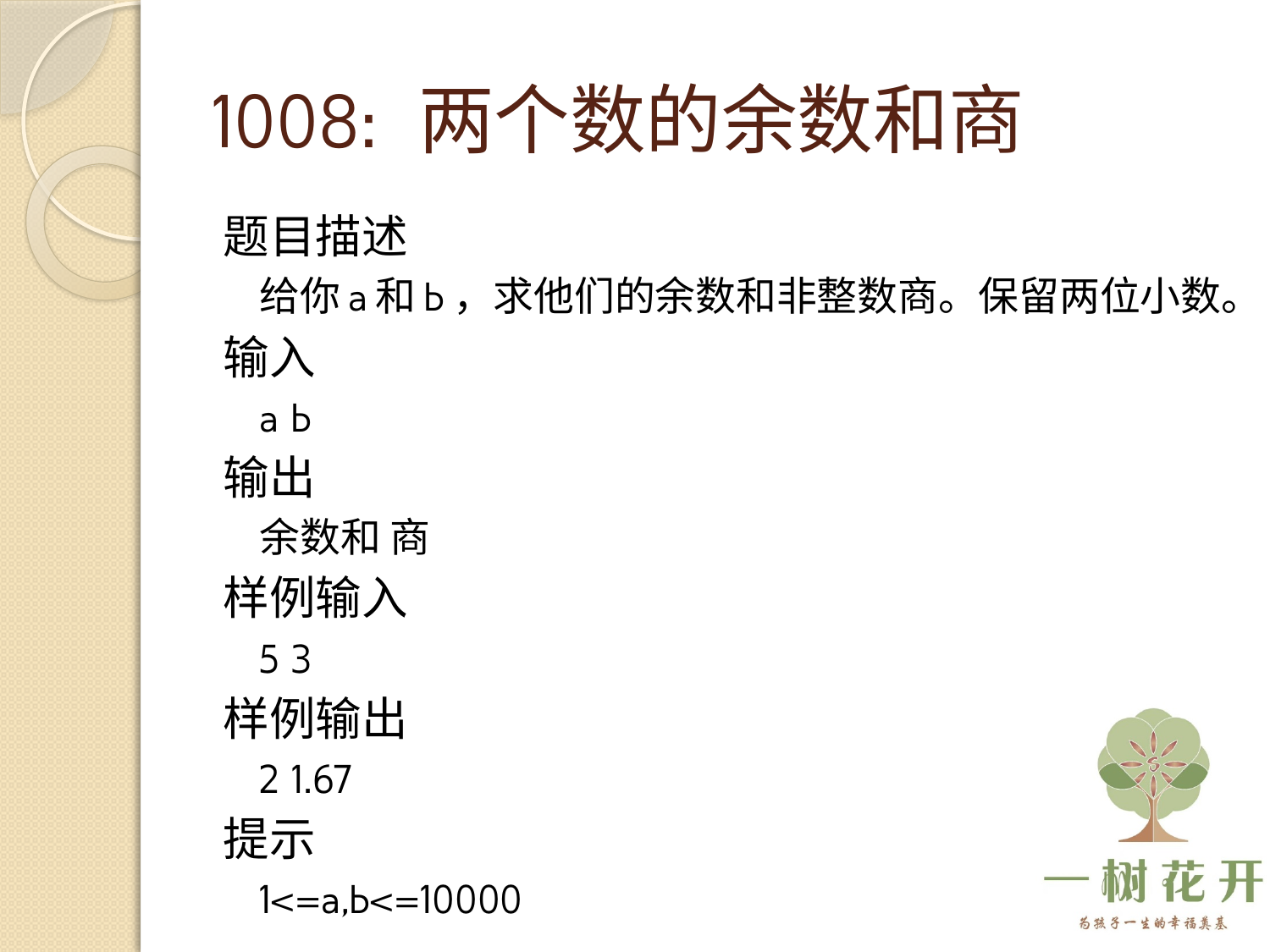

# 1008: 两个数的余数和商
题目描述
给你a和b，求他们的余数和非整数商。保留两位小数。
输入
a b
输出
余数和 商
样例输入
5 3
样例输出
2 1.67
提示
1<=a,b<=10000